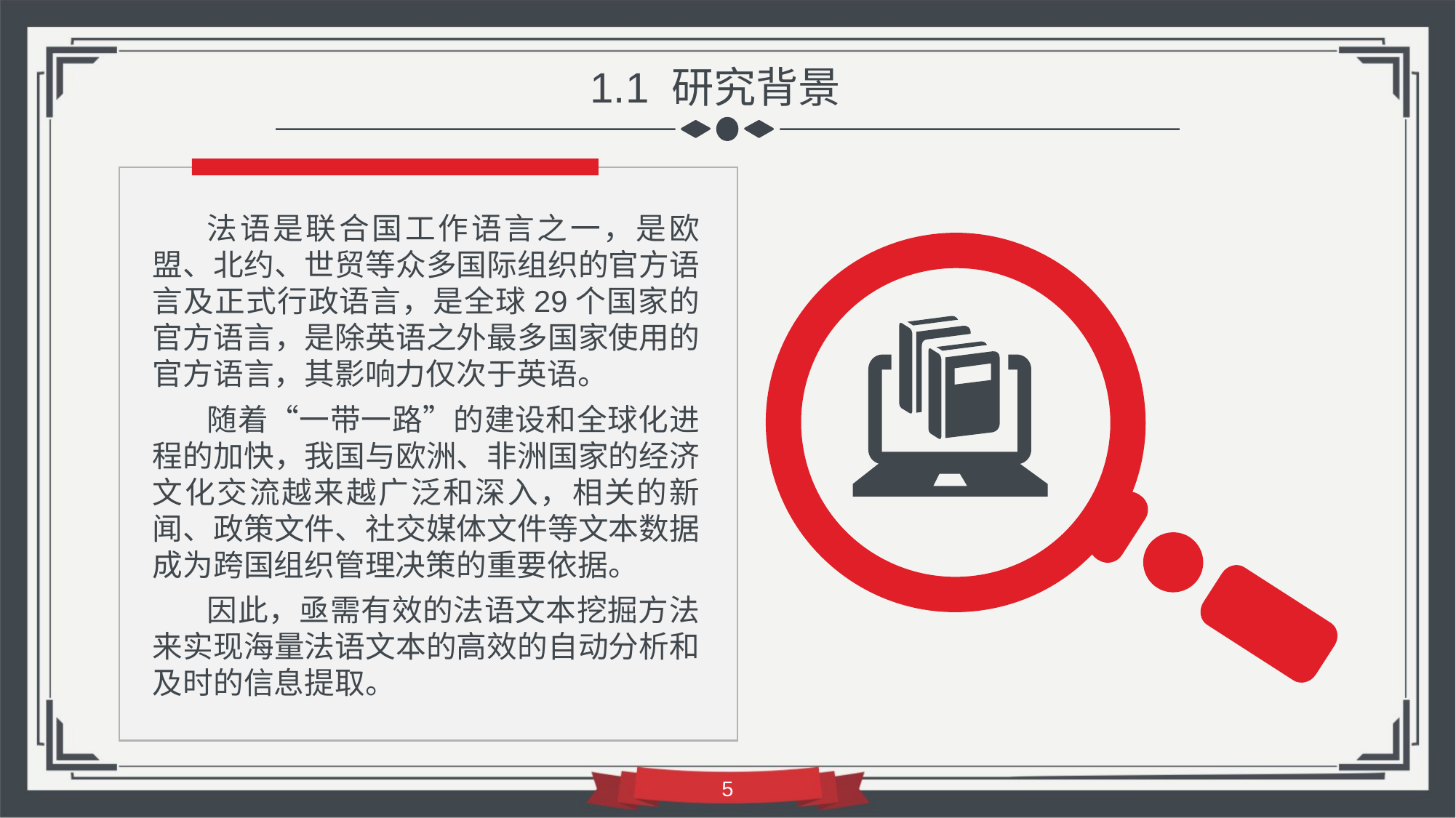

1.1 研究背景

法语是联合国工作语言之一，是欧盟、北约、世贸等众多国际组织的官方语言及正式行政语言，是全球29个国家的官方语言，是除英语之外最多国家使用的官方语言，其影响力仅次于英语。
随着“一带一路”的建设和全球化进程的加快，我国与欧洲、非洲国家的经济文化交流越来越广泛和深入，相关的新闻、政策文件、社交媒体文件等文本数据成为跨国组织管理决策的重要依据。
因此，亟需有效的法语文本挖掘方法来实现海量法语文本的高效的自动分析和及时的信息提取。